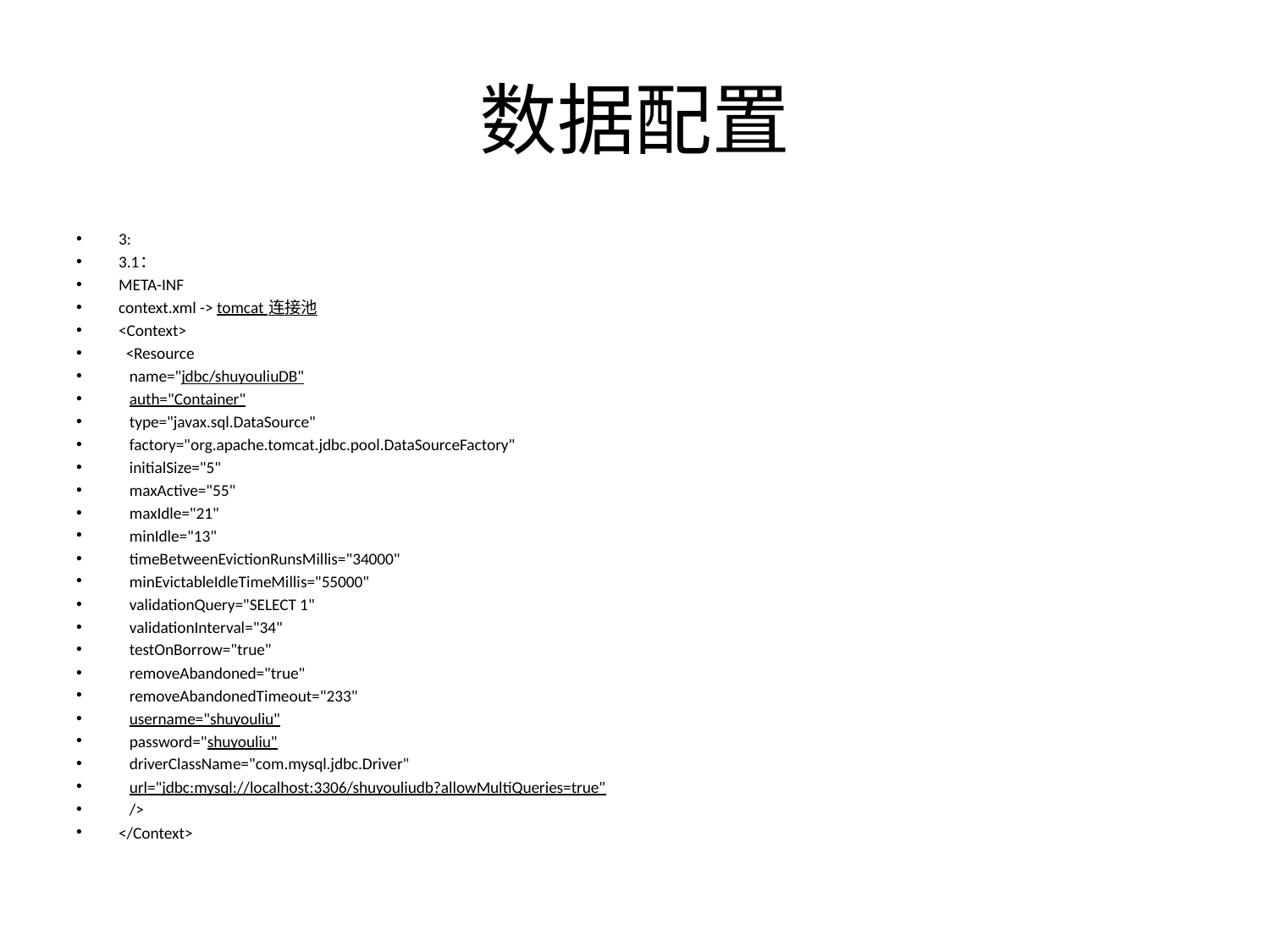

# 数据配置
3:
3.1：
META-INF
context.xml -> tomcat 连接池
<Context>
  <Resource
   name="jdbc/shuyouliuDB"
   auth="Container"
   type="javax.sql.DataSource"
   factory="org.apache.tomcat.jdbc.pool.DataSourceFactory"
   initialSize="5"
   maxActive="55"
   maxIdle="21"
   minIdle="13"
   timeBetweenEvictionRunsMillis="34000"
   minEvictableIdleTimeMillis="55000"
   validationQuery="SELECT 1"
   validationInterval="34"
   testOnBorrow="true"
   removeAbandoned="true"
   removeAbandonedTimeout="233"
   username="shuyouliu"
   password="shuyouliu"
   driverClassName="com.mysql.jdbc.Driver"
   url="jdbc:mysql://localhost:3306/shuyouliudb?allowMultiQueries=true"
   />
</Context>